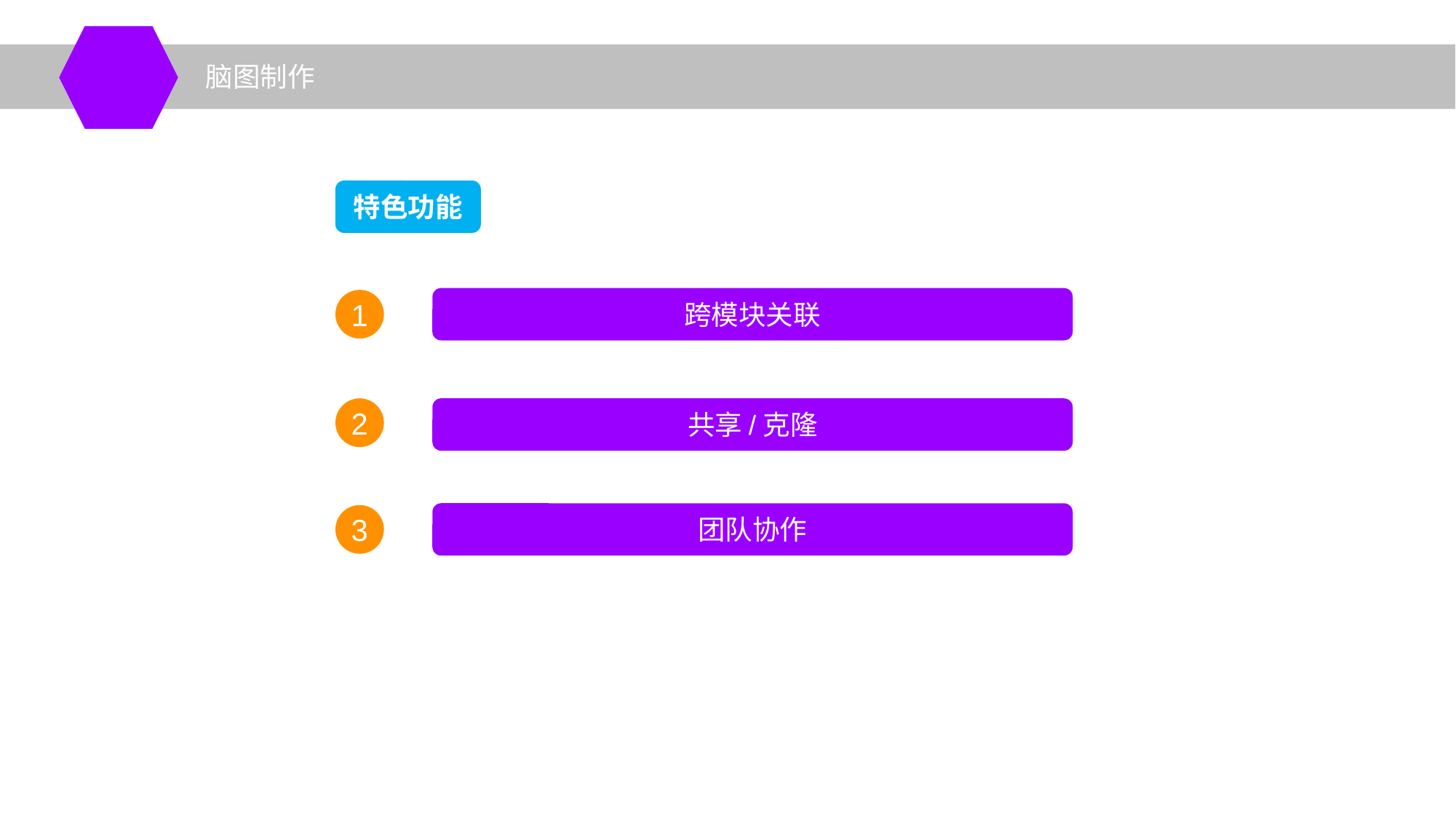

脑图制作
特色功能

跨模块关联
1
2

共享/克隆

团队协作
3